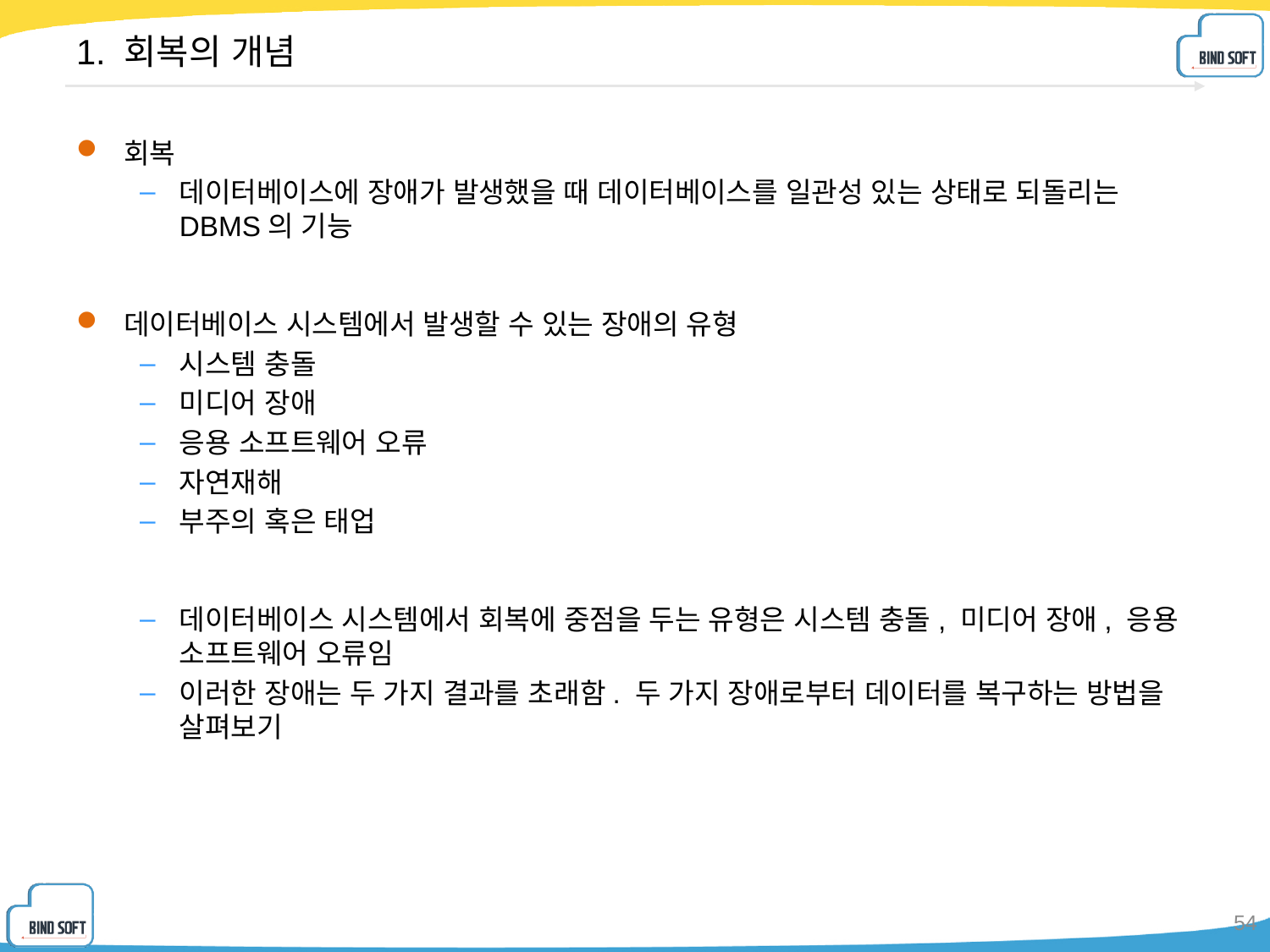

# 1. 회복의 개념
회복
데이터베이스에 장애가 발생했을 때 데이터베이스를 일관성 있는 상태로 되돌리는 DBMS의 기능

데이터베이스 시스템에서 발생할 수 있는 장애의 유형
시스템 충돌
미디어 장애
응용 소프트웨어 오류
자연재해
부주의 혹은 태업

데이터베이스 시스템에서 회복에 중점을 두는 유형은 시스템 충돌, 미디어 장애, 응용 소프트웨어 오류임
이러한 장애는 두 가지 결과를 초래함. 두 가지 장애로부터 데이터를 복구하는 방법을 살펴보기
54